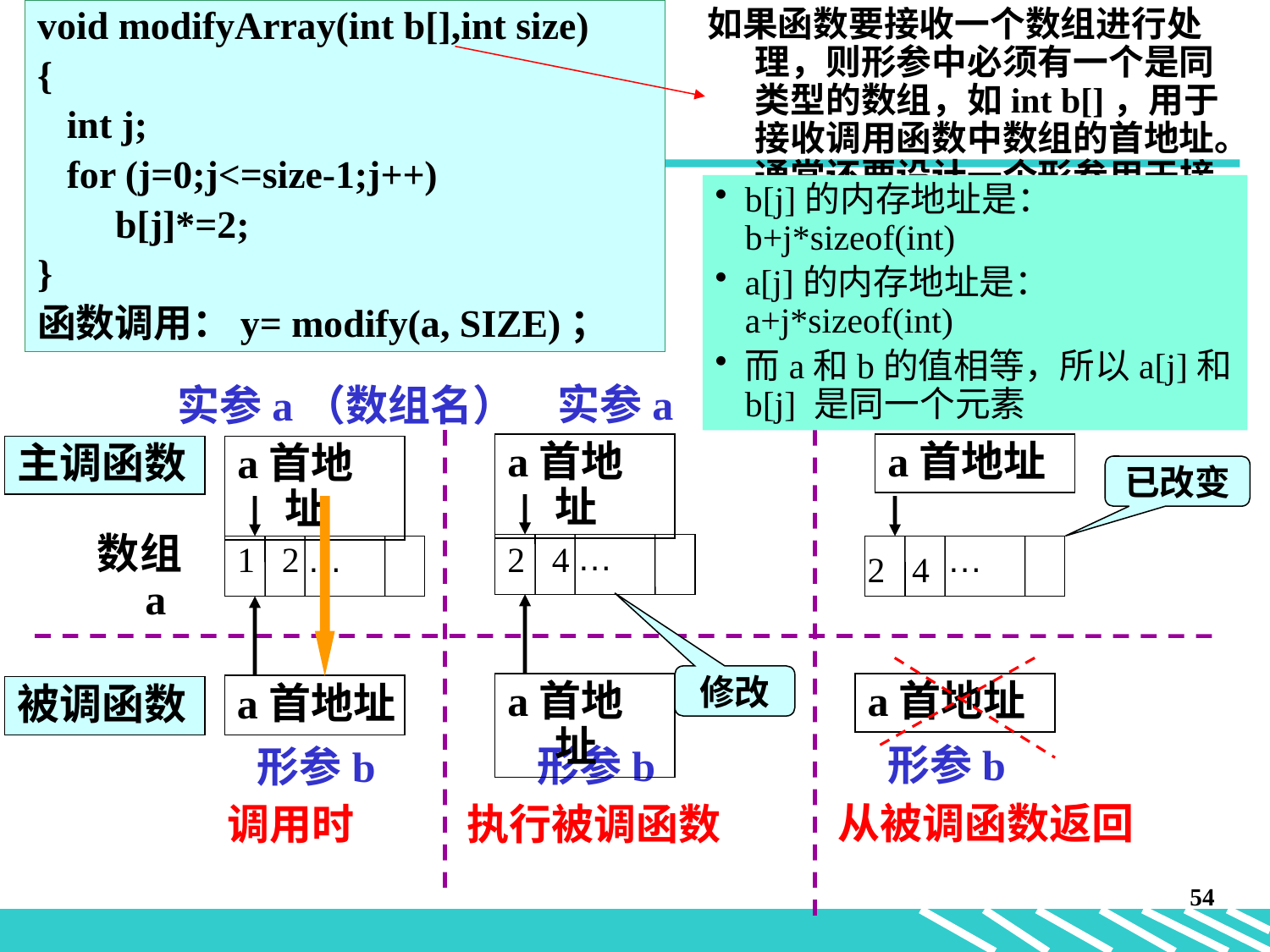

void modifyArray(int b[],int size)
{
   int j;
   for (j=0;j<=size-1;j++)
        b[j]*=2;
}
函数调用：y= modify(a, SIZE)；
如果函数要接收一个数组进行处理，则形参中必须有一个是同类型的数组，如int b[]，用于接收调用函数中数组的首地址。通常还要设计一个形参用于接收数组的大小，如int size。
形参的“[ ]”中不必包含数组大小；如果包括了，编译器会将其忽略掉。同理：函数原型

b[j]的内存地址是：b+j*sizeof(int)
a[j]的内存地址是：a+j*sizeof(int)
而a和b的值相等，所以a[j]和b[j] 是同一个元素
实参a
实参a
实参a（数组名）

a首地址
a首地址
主调函数
a首地址
已改变

数组a

…

1   2

…

2   4

…

2   4

修改
a首地址
a首地址

a首地址
被调函数
形参b
形参b
形参b
从被调函数返回
调用时
执行被调函数
54